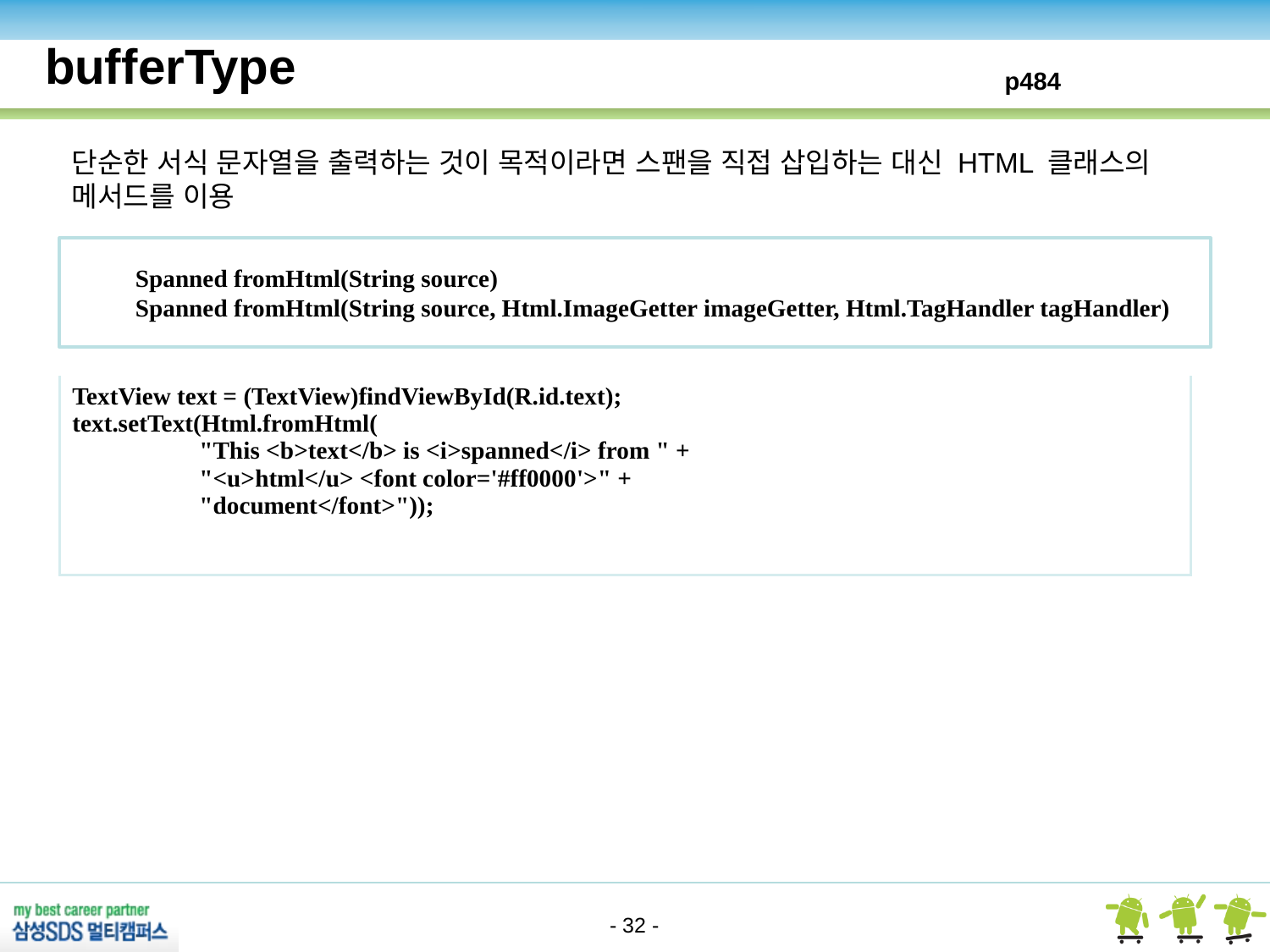

bufferType
p484
단순한 서식 문자열을 출력하는 것이 목적이라면 스팬을 직접 삽입하는 대신 HTML 클래스의 메서드를 이용
Spanned fromHtml(String source)
Spanned fromHtml(String source, Html.ImageGetter imageGetter, Html.TagHandler tagHandler)
| TextView text = (TextView)findViewById(R.id.text); text.setText(Html.fromHtml( "This <b>text</b> is <i>spanned</i> from " + "<u>html</u> <font color='#ff0000'>" + "document</font>")); |
| --- |
- 32 -